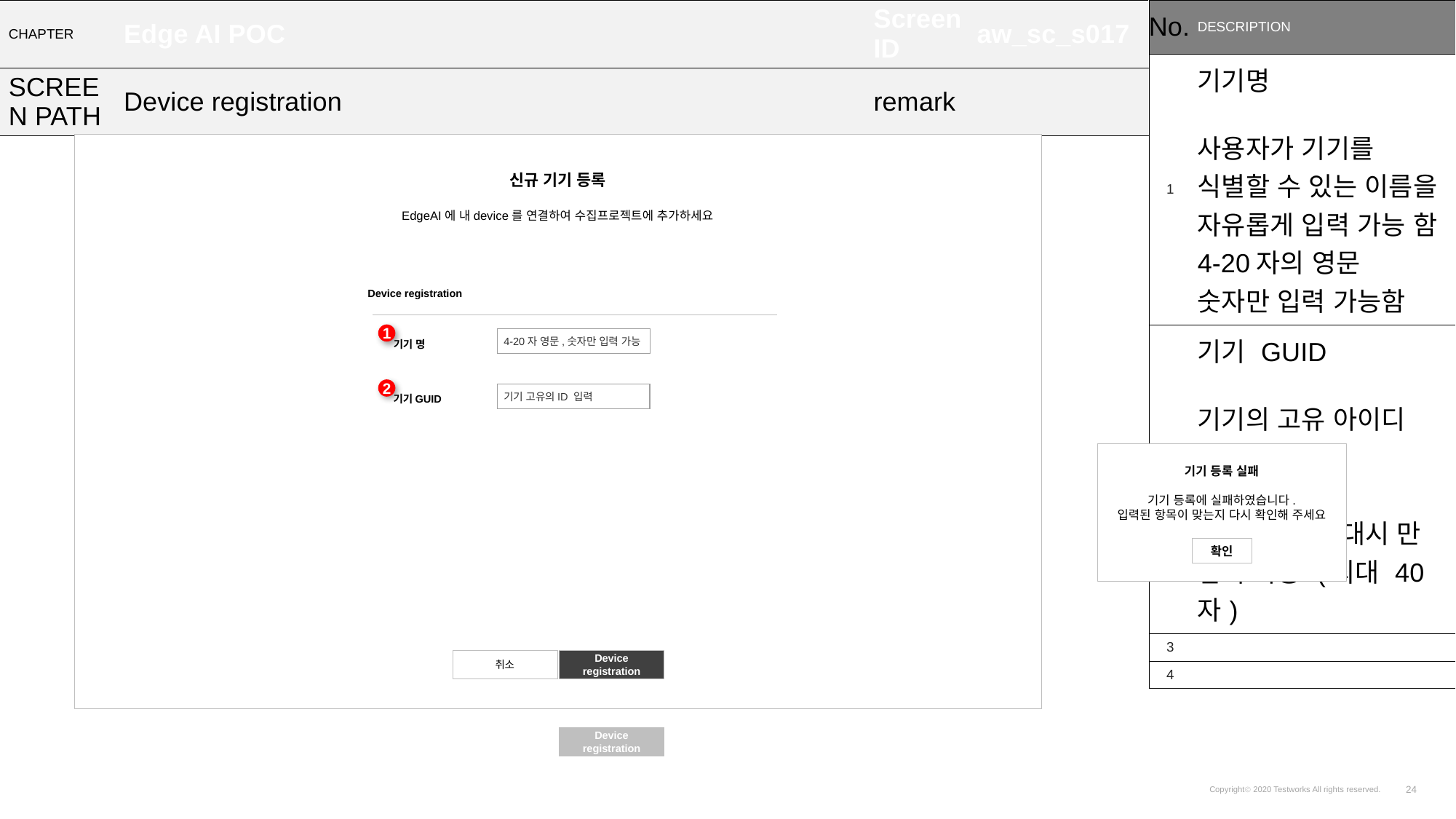

| CHAPTER | Edge AI POC | Screen ID | aw\_sc\_s017 |
| --- | --- | --- | --- |
| SCREEN PATH | Device registration | remark |  |
| No. | DESCRIPTION |
| --- | --- |
| 1 | 기기명 사용자가 기기를 식별할 수 있는 이름을 자유롭게 입력 가능 함 4-20자의 영문 숫자만 입력 가능함 |
| 2 | 기기 GUID 기기의 고유 아이디 입력 필드 영문, 숫자, 특수문자(-) 대시 만 입력 가능 (최대 40자) |
| 3 |  |
| 4 |  |
GNB

신규 기기 등록

EdgeAI에 내device를 연결하여 수집프로젝트에 추가하세요
Device registration
1
4-20자 영문,숫자만 입력 가능
기기 명
2
기기 고유의ID 입력
기기GUID

기기 등록 실패

기기 등록에 실패하였습니다.
입력된 항목이 맞는지 다시 확인해 주세요

확인
취소
Device registration
Device registration